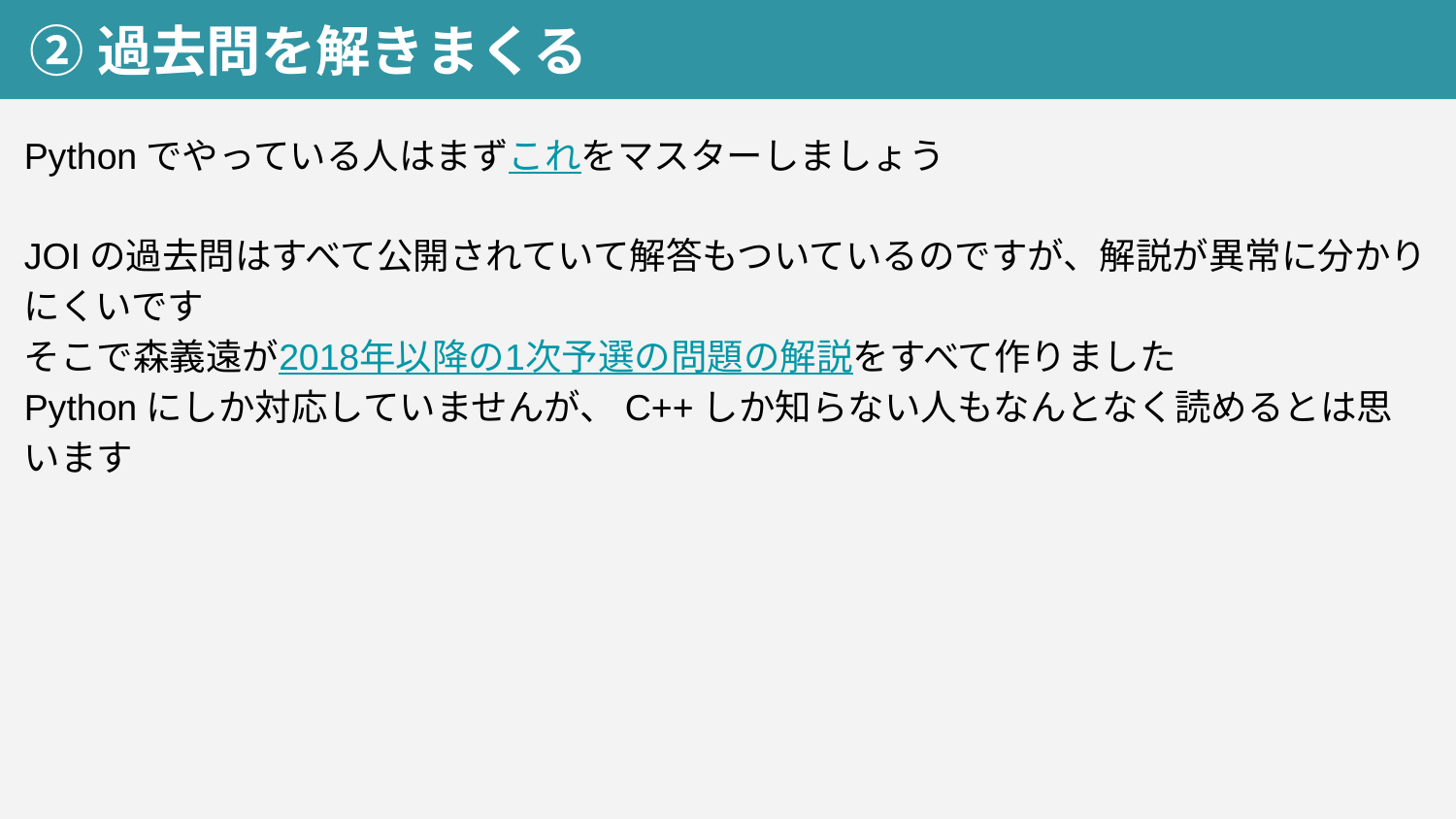

②過去問を解きまくる
Pythonでやっている人はまずこれをマスターしましょう

JOIの過去問はすべて公開されていて解答もついているのですが、解説が異常に分かりにくいです
そこで森義遠が2018年以降の1次予選の問題の解説をすべて作りました
Pythonにしか対応していませんが、C++しか知らない人もなんとなく読めるとは思います